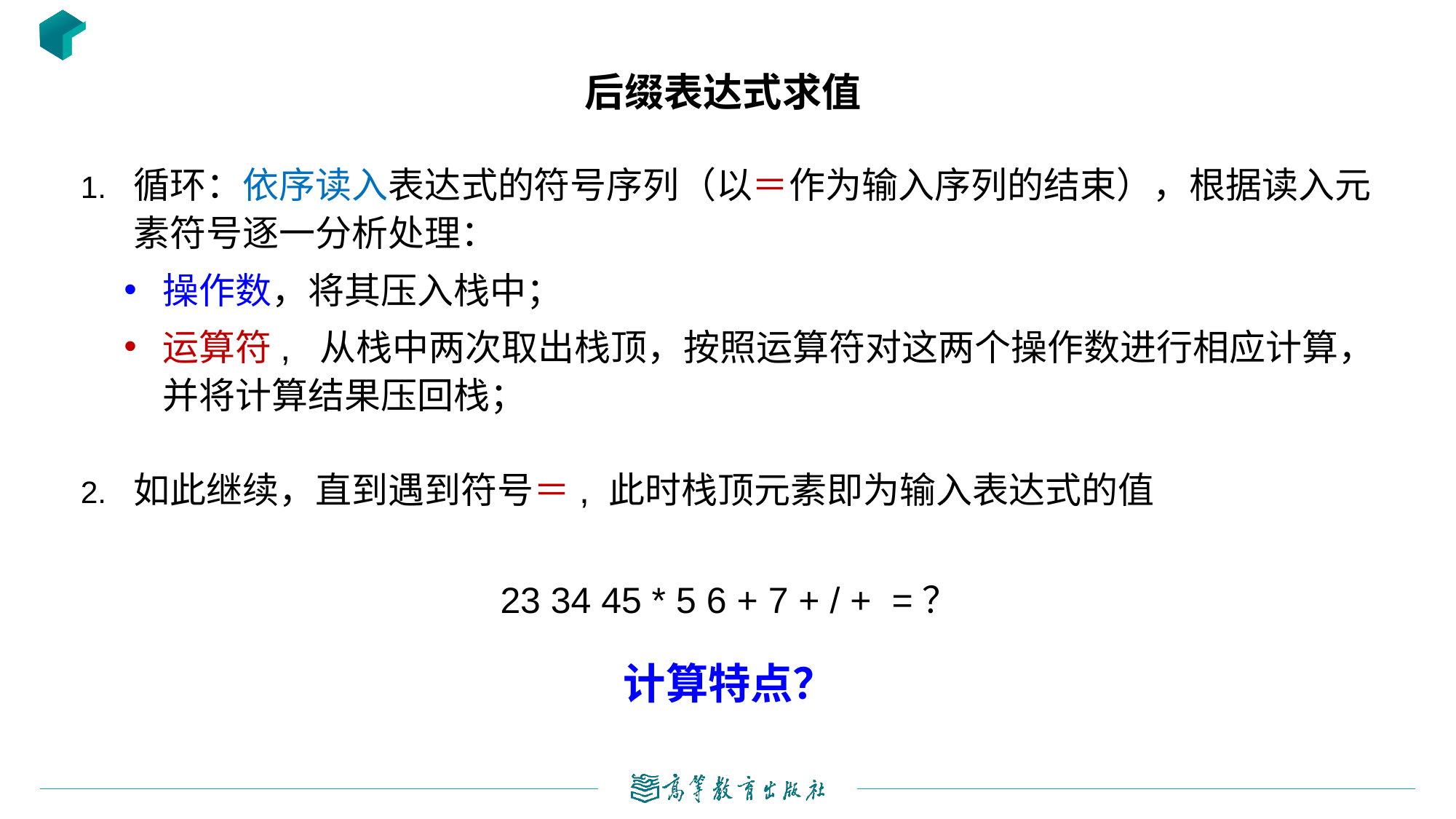

# 后缀表达式求值
循环：依序读入表达式的符号序列（以＝作为输入序列的结束），根据读入元素符号逐一分析处理：
操作数，将其压入栈中；
运算符,  从栈中两次取出栈顶，按照运算符对这两个操作数进行相应计算，并将计算结果压回栈；

如此继续，直到遇到符号＝, 此时栈顶元素即为输入表达式的值

23 34 45 * 5 6 + 7 + / +  =？
计算特点？